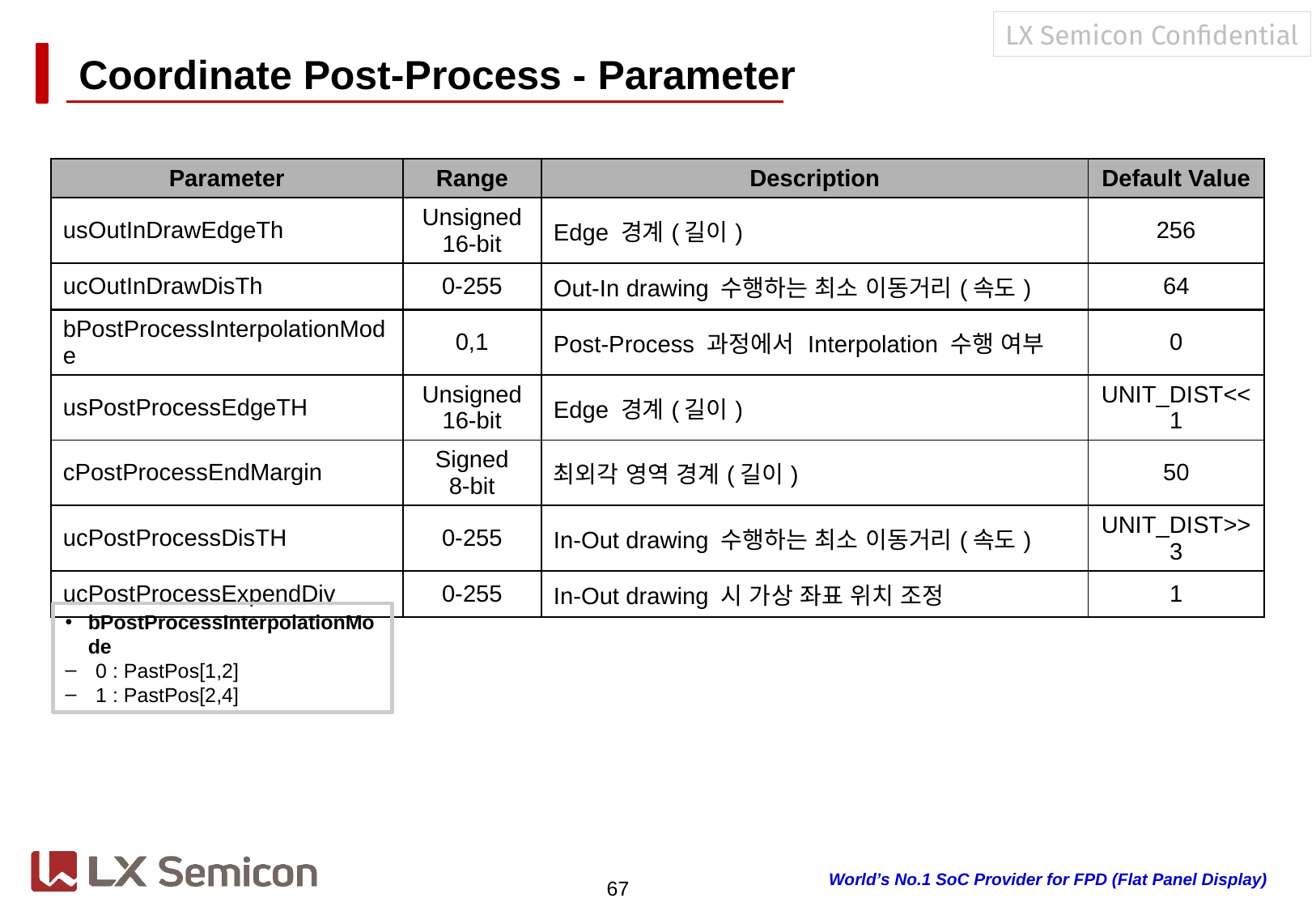

# Coordinate Post-Process - Parameter
| Parameter | Range | Description | Default Value |
| --- | --- | --- | --- |
| usOutInDrawEdgeTh | Unsigned 16-bit | Edge 경계(길이) | 256 |
| ucOutInDrawDisTh | 0-255 | Out-In drawing 수행하는 최소 이동거리(속도) | 64 |
| bPostProcessInterpolationMode | 0,1 | Post-Process 과정에서 Interpolation 수행 여부 | 0 |
| usPostProcessEdgeTH | Unsigned 16-bit | Edge 경계(길이) | UNIT\_DIST<<1 |
| cPostProcessEndMargin | Signed 8-bit | 최외각 영역 경계(길이) | 50 |
| ucPostProcessDisTH | 0-255 | In-Out drawing 수행하는 최소 이동거리(속도) | UNIT\_DIST>>3 |
| ucPostProcessExpendDiv | 0-255 | In-Out drawing 시 가상 좌표 위치 조정 | 1 |
bPostProcessInterpolationMode
0 : PastPos[1,2]
1 : PastPos[2,4]